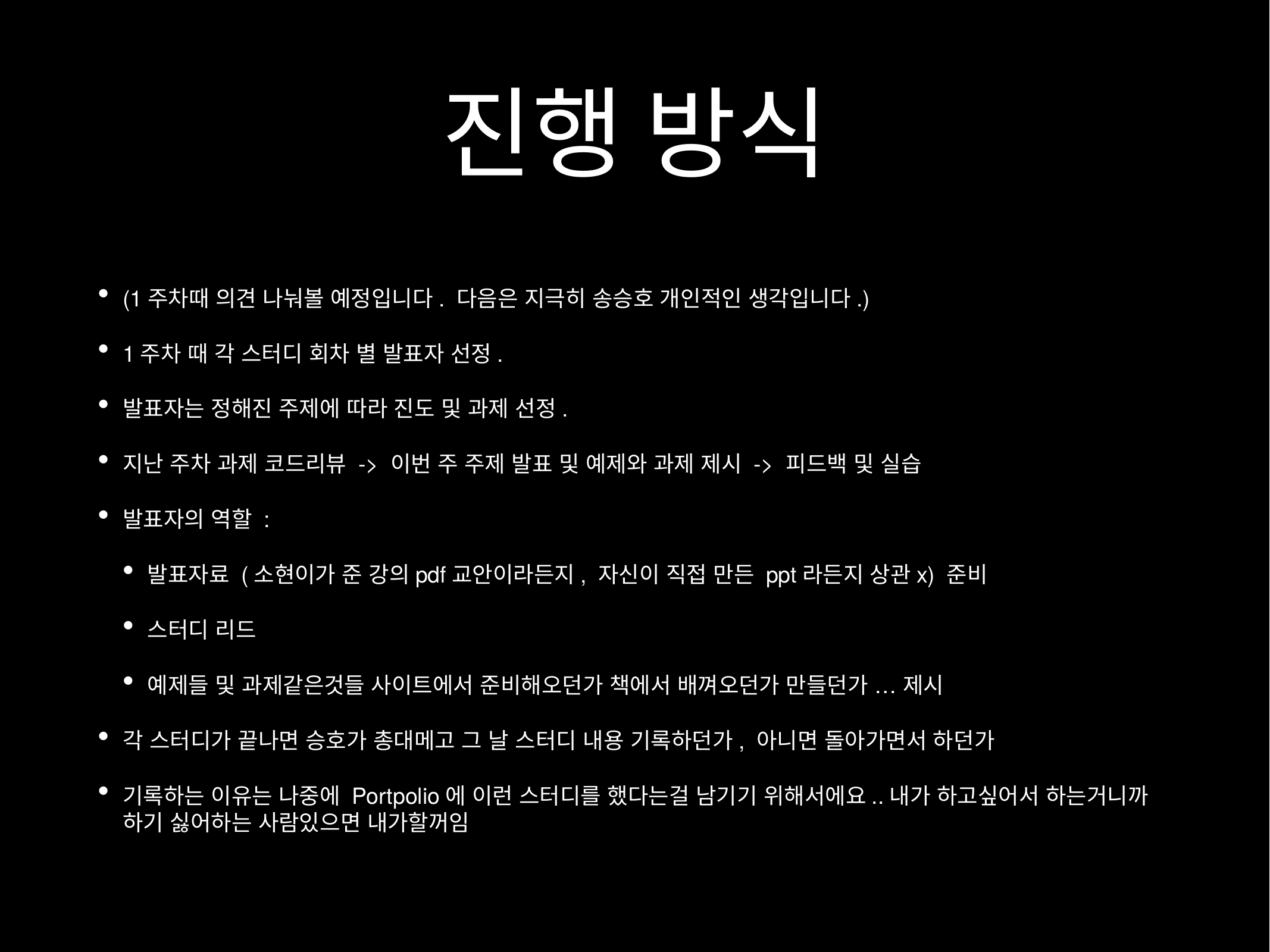

# 진행 방식
(1주차때 의견 나눠볼 예정입니다. 다음은 지극히 송승호 개인적인 생각입니다.)
1주차 때 각 스터디 회차 별 발표자 선정.
발표자는 정해진 주제에 따라 진도 및 과제 선정.
지난 주차 과제 코드리뷰 -> 이번 주 주제 발표 및 예제와 과제 제시 -> 피드백 및 실습
발표자의 역할 :
발표자료 (소현이가 준 강의pdf교안이라든지, 자신이 직접 만든 ppt라든지 상관x) 준비
스터디 리드
예제들 및 과제같은것들 사이트에서 준비해오던가 책에서 배껴오던가 만들던가 … 제시
각 스터디가 끝나면 승호가 총대메고 그 날 스터디 내용 기록하던가, 아니면 돌아가면서 하던가
기록하는 이유는 나중에 Portpolio에 이런 스터디를 했다는걸 남기기 위해서에요..내가 하고싶어서 하는거니까 하기 싫어하는 사람있으면 내가할꺼임